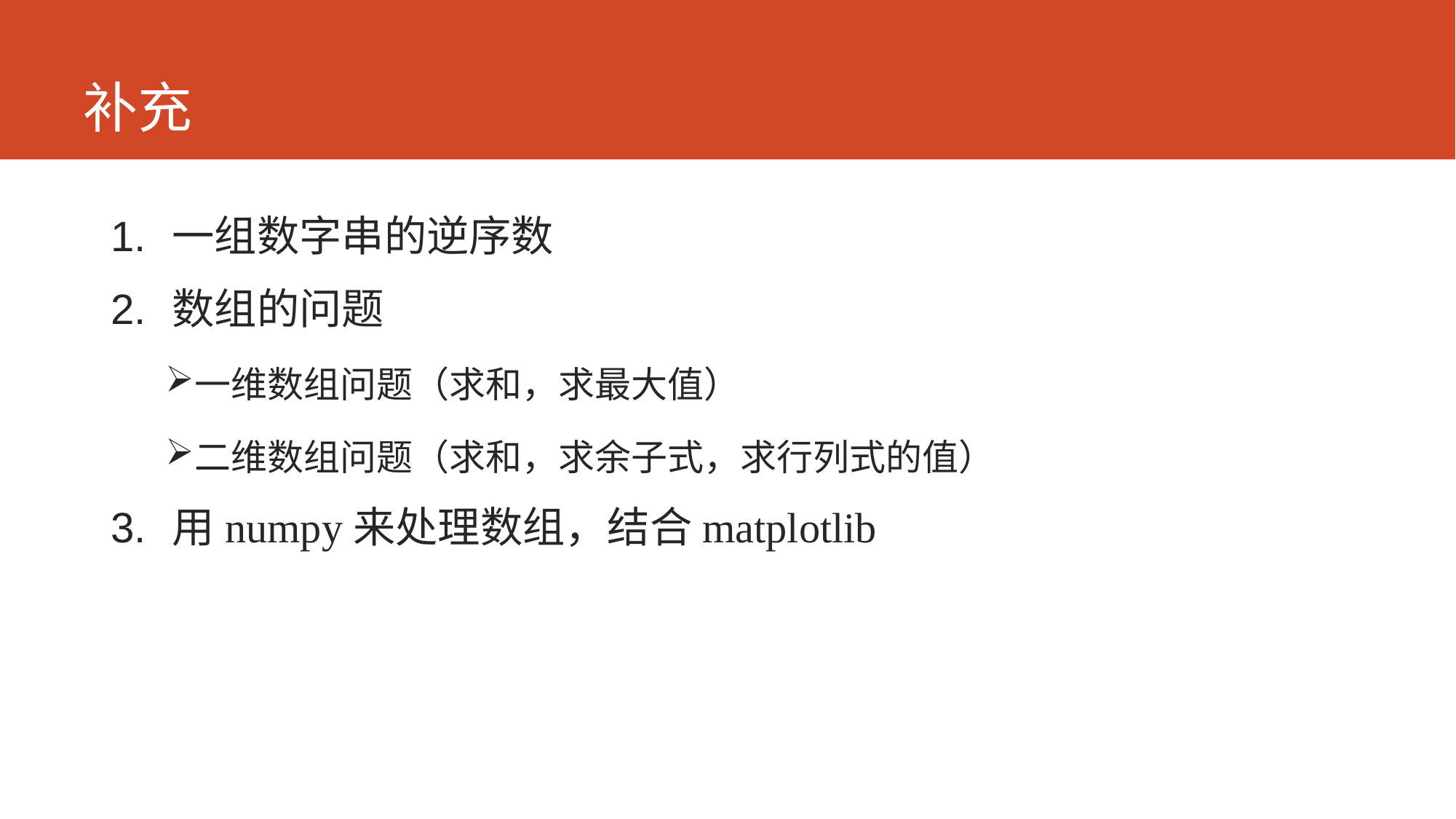

# 补充
一组数字串的逆序数
数组的问题
一维数组问题（求和，求最大值）
二维数组问题（求和，求余子式，求行列式的值）
用numpy来处理数组，结合matplotlib